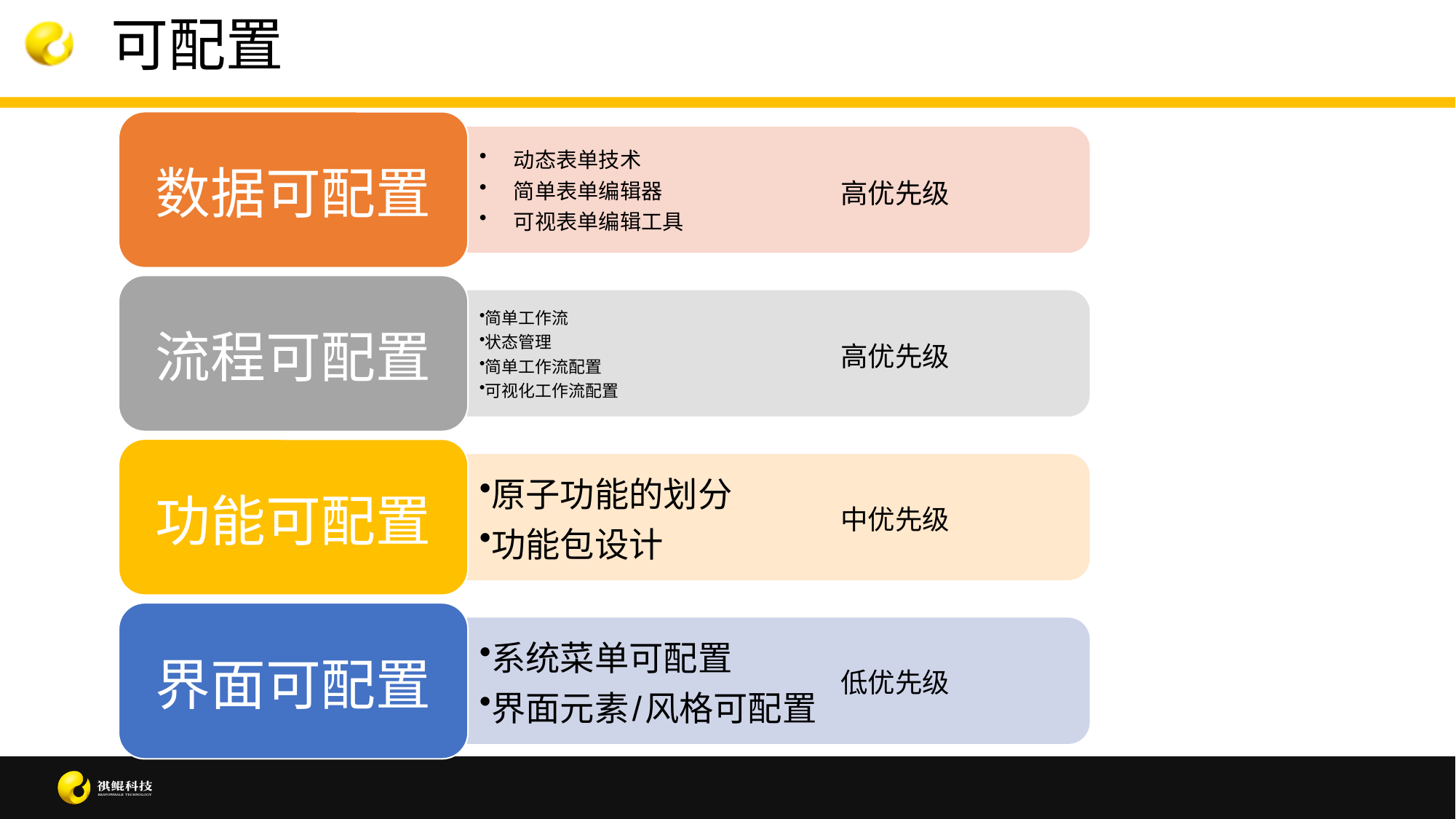

# 可配置
数据可配置
动态表单技术
流程可配置
简单工作流
状态管理
功能可配置
原子功能的划分
界面可配置
系统菜单可配置
界面元素/风格可配置
简单表单编辑器
可视表单编辑工具
简单工作流配置
可视化工作流配置
功能包设计
高优先级
高优先级
中优先级
低优先级